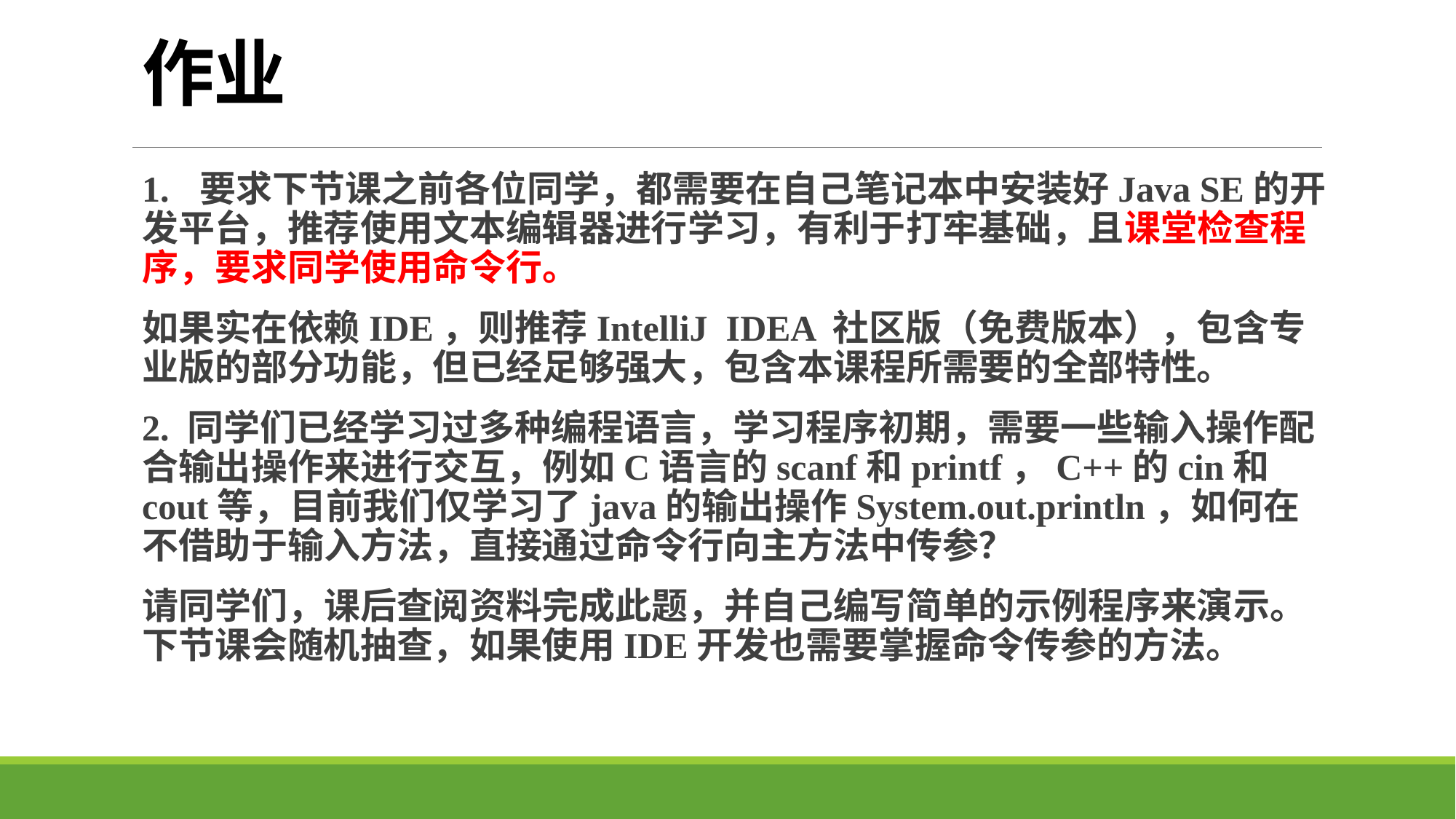

# 作业
1. 要求下节课之前各位同学，都需要在自己笔记本中安装好Java SE的开发平台，推荐使用文本编辑器进行学习，有利于打牢基础，且课堂检查程序，要求同学使用命令行。
如果实在依赖IDE，则推荐IntelliJ  IDEA 社区版（免费版本），包含专业版的部分功能，但已经足够强大，包含本课程所需要的全部特性。
2. 同学们已经学习过多种编程语言，学习程序初期，需要一些输入操作配合输出操作来进行交互，例如C语言的scanf和printf，C++的cin和cout等，目前我们仅学习了java的输出操作System.out.println，如何在不借助于输入方法，直接通过命令行向主方法中传参？
请同学们，课后查阅资料完成此题，并自己编写简单的示例程序来演示。下节课会随机抽查，如果使用IDE开发也需要掌握命令传参的方法。